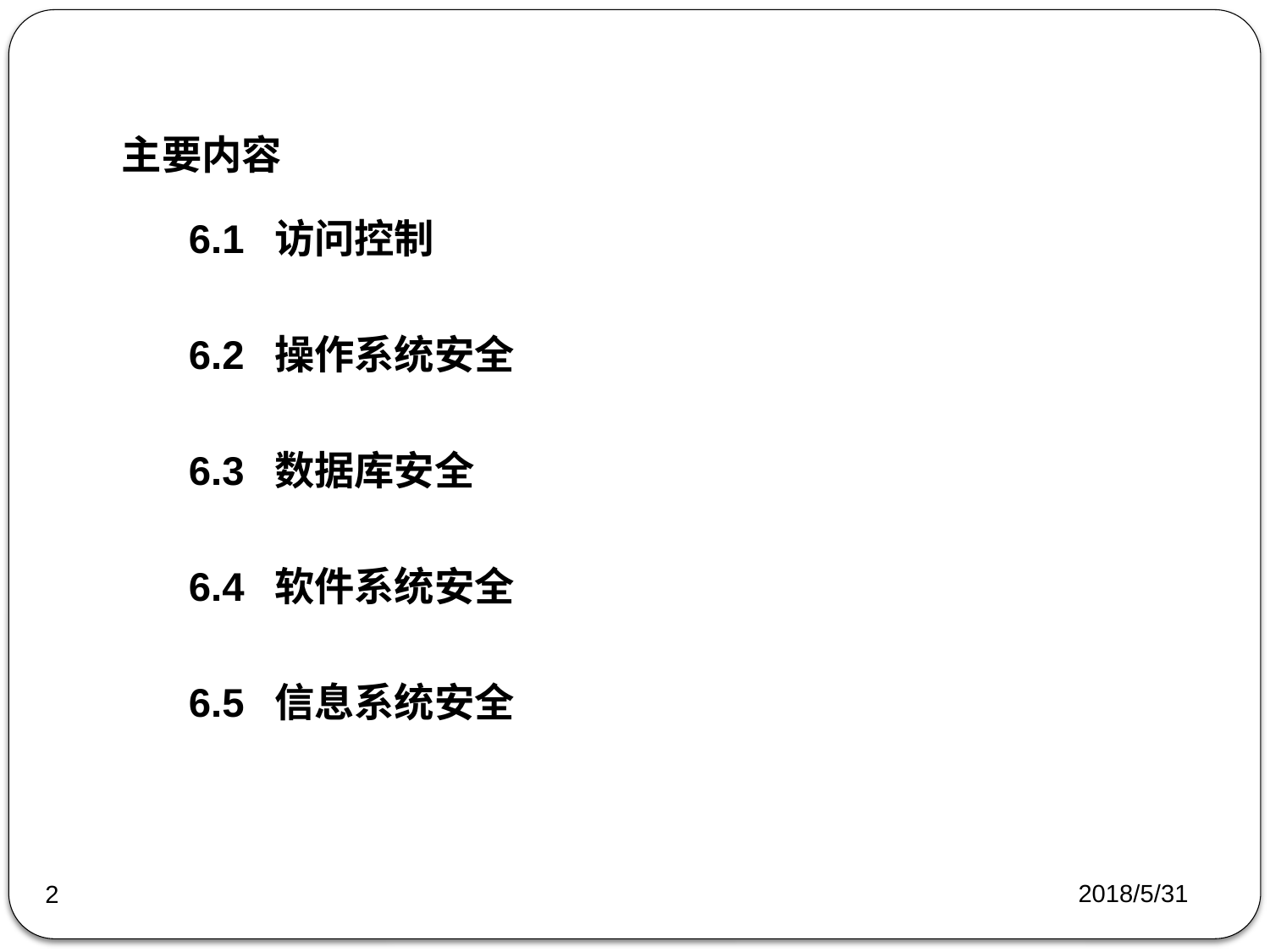

主要内容

6.1  访问控制

6.2  操作系统安全

6.3  数据库安全

6.4  软件系统安全

6.5  信息系统安全

2018/5/31
2